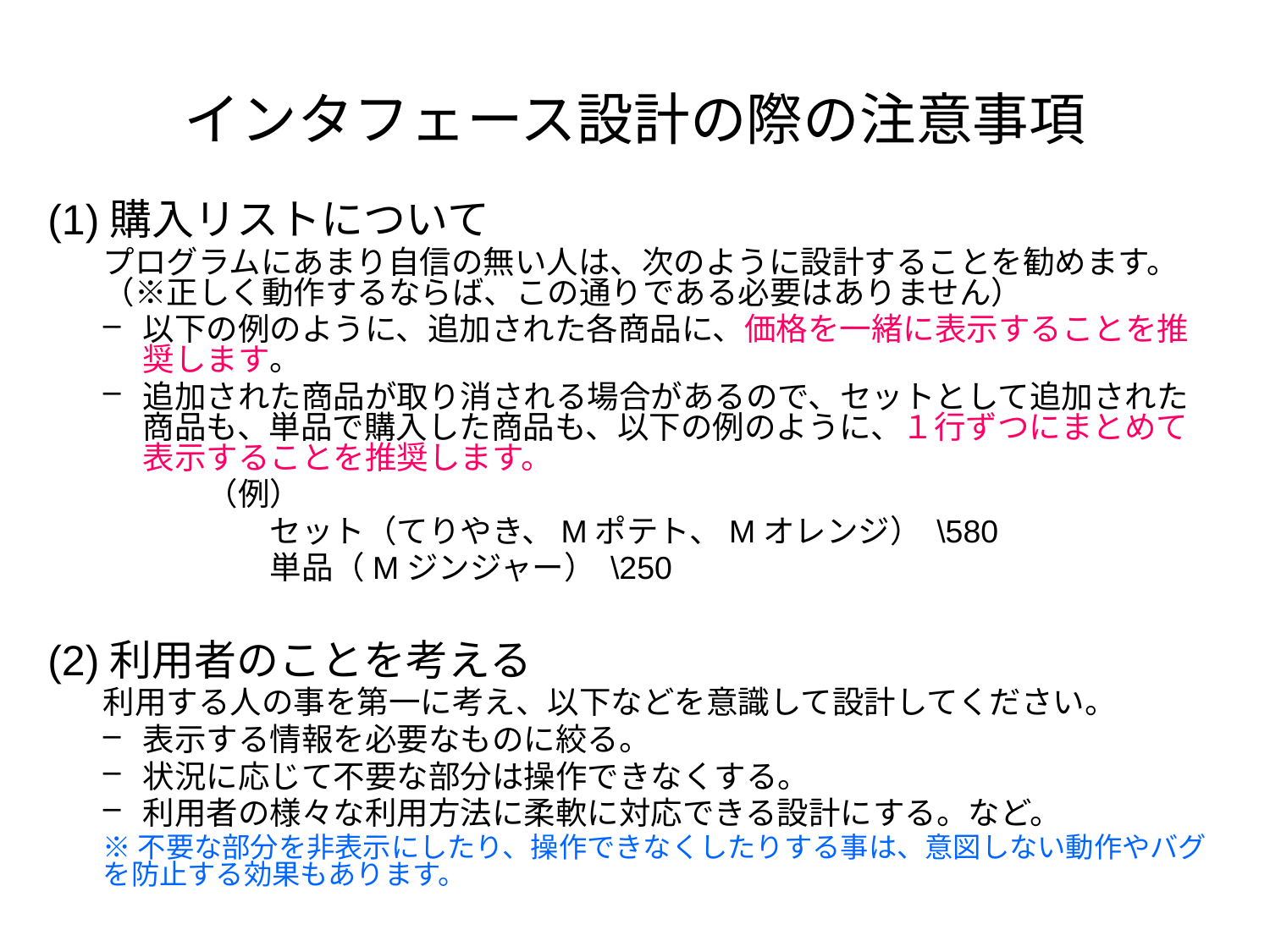

# インタフェース設計の際の注意事項
(1)購入リストについて
プログラムにあまり自信の無い人は、次のように設計することを勧めます。 （※正しく動作するならば、この通りである必要はありません）
以下の例のように、追加された各商品に、価格を一緒に表示することを推奨します。
追加された商品が取り消される場合があるので、セットとして追加された商品も、単品で購入した商品も、以下の例のように、１行ずつにまとめて表示することを推奨します。
　　　（例）
　　　　　セット（てりやき、Mポテト、Mオレンジ） \580
　　　　　単品（Mジンジャー） \250

(2)利用者のことを考える
利用する人の事を第一に考え、以下などを意識して設計してください。
表示する情報を必要なものに絞る。
状況に応じて不要な部分は操作できなくする。
利用者の様々な利用方法に柔軟に対応できる設計にする。など。
※不要な部分を非表示にしたり、操作できなくしたりする事は、意図しない動作やバグを防止する効果もあります。